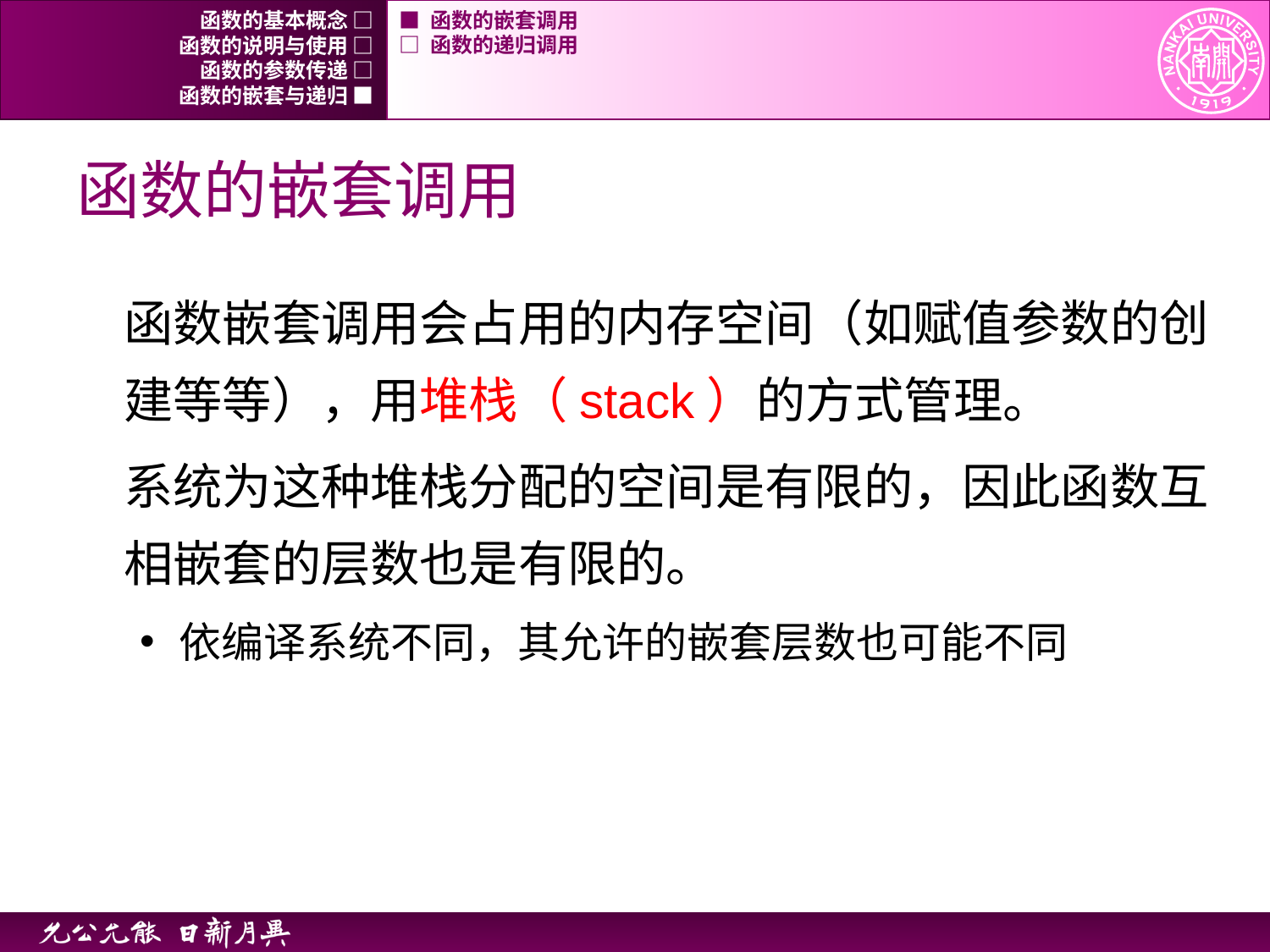

函数的基本概念 □
■ 函数的嵌套调用
函数的说明与使用 □
□ 函数的递归调用
函数的参数传递 □

函数的嵌套与递归 ■

# 函数的嵌套调用
函数嵌套调用会占用的内存空间（如赋值参数的创建等等），用堆栈（stack）的方式管理。
系统为这种堆栈分配的空间是有限的，因此函数互相嵌套的层数也是有限的。
依编译系统不同，其允许的嵌套层数也可能不同